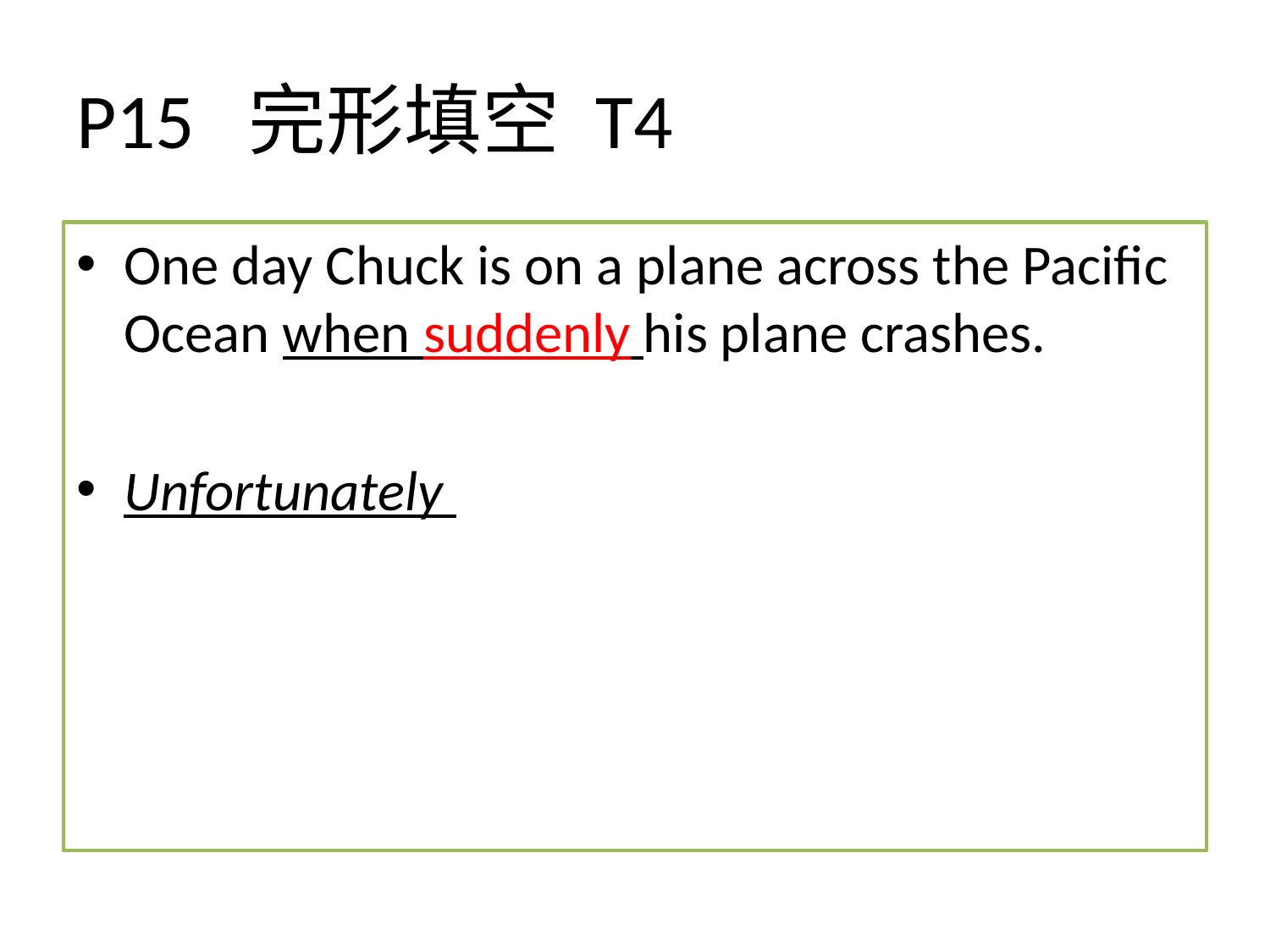

# P15  完形填空 T4
One day Chuck is on a plane across the Pacific Ocean when suddenly his plane crashes.

Unfortunately